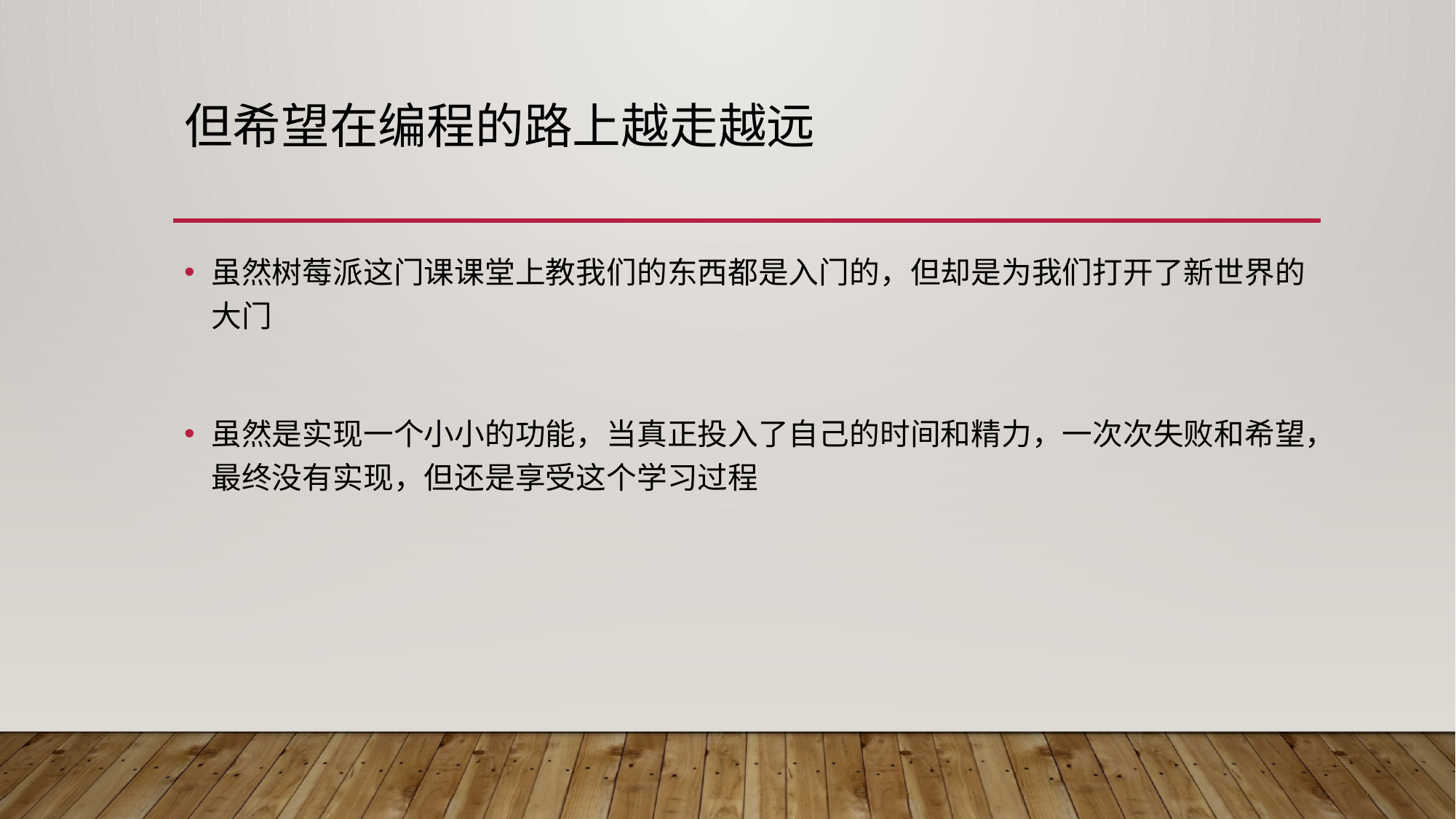

# 但希望在编程的路上越走越远
虽然树莓派这门课课堂上教我们的东西都是入门的，但却是为我们打开了新世界的大门

虽然是实现一个小小的功能，当真正投入了自己的时间和精力，一次次失败和希望，最终没有实现，但还是享受这个学习过程